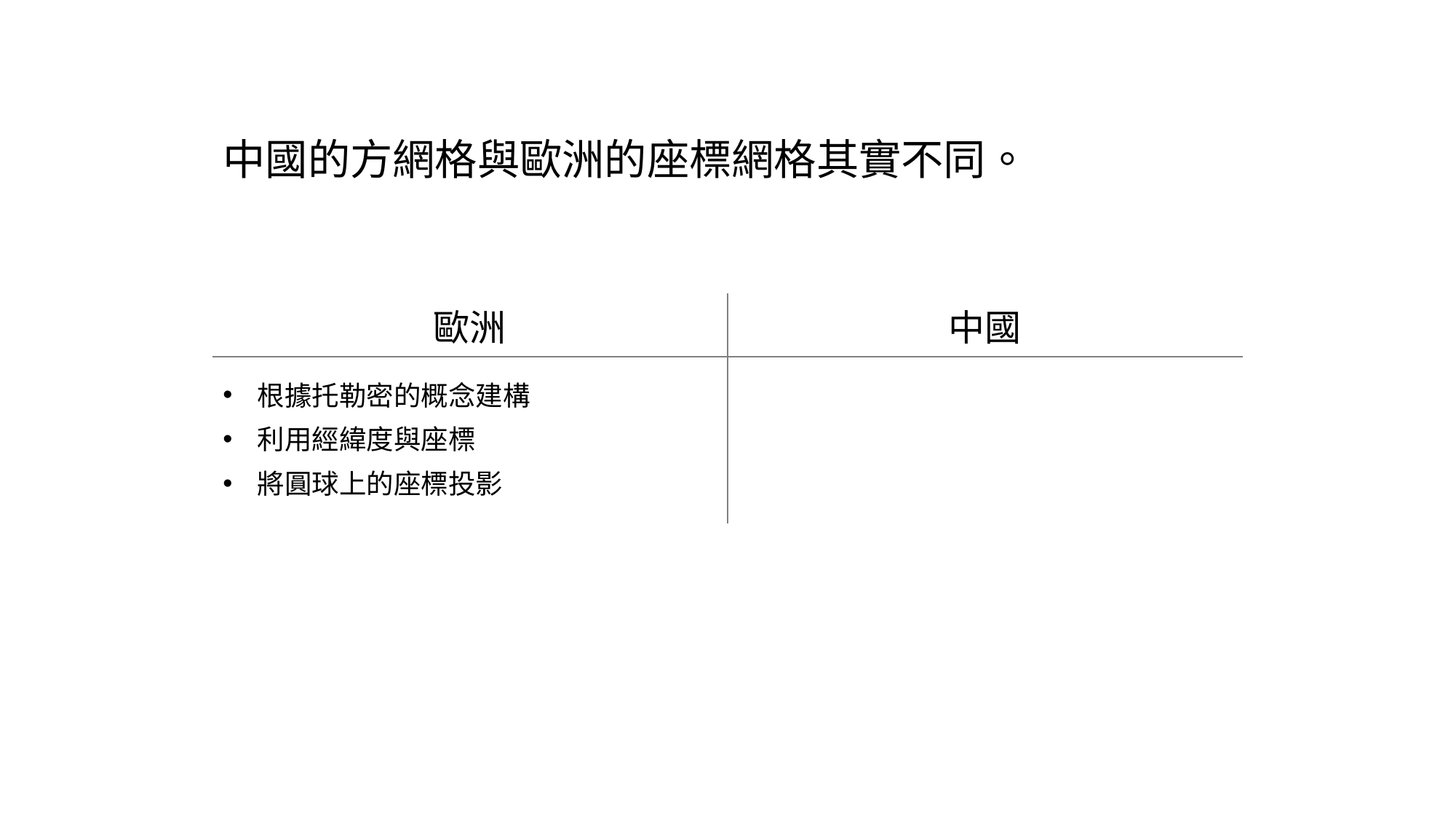

中國的方網格與歐洲的座標網格其實不同。
| 歐洲 | 中國 |
| --- | --- |
|  |  |
根據托勒密的概念建構
利用經緯度與座標
將圓球上的座標投影